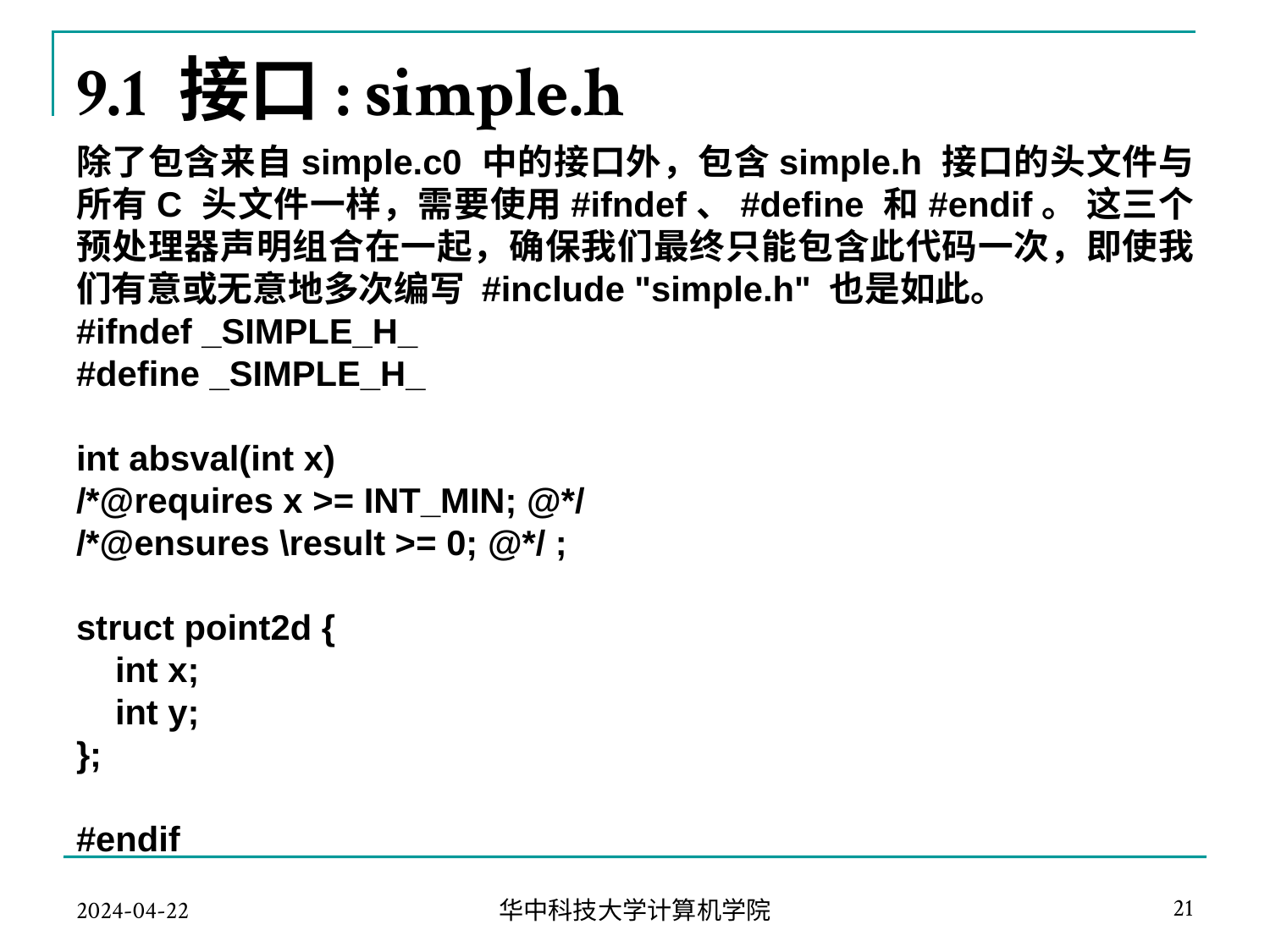

# 9.1 接口: simple.h
除了包含来自simple.c0 中的接口外，包含simple.h 接口的头文件与所有C 头文件一样，需要使用#ifndef、#define 和#endif。 这三个预处理器声明组合在一起，确保我们最终只能包含此代码一次，即使我们有意或无意地多次编写 #include "simple.h" 也是如此。
#ifndef _SIMPLE_H_
#define _SIMPLE_H_

int absval(int x)
/*@requires x >= INT_MIN; @*/
/*@ensures \result >= 0; @*/ ;

struct point2d {
    int x;
    int y;
};

#endif
2024-04-22
21
华中科技大学计算机学院